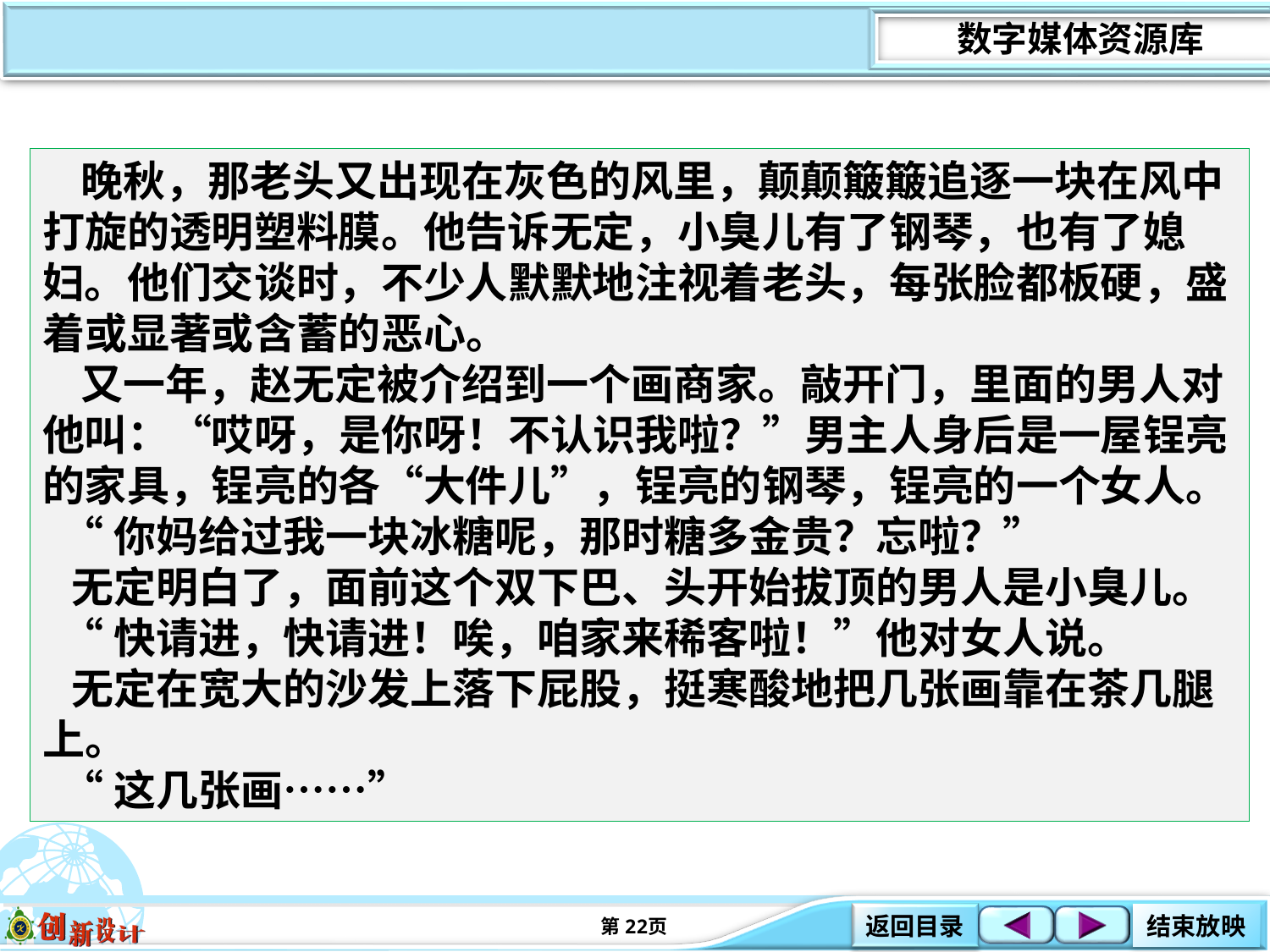

晚秋，那老头又出现在灰色的风里，颠颠簸簸追逐一块在风中打旋的透明塑料膜。他告诉无定，小臭儿有了钢琴，也有了媳妇。他们交谈时，不少人默默地注视着老头，每张脸都板硬，盛着或显著或含蓄的恶心。
   又一年，赵无定被介绍到一个画商家。敲开门，里面的男人对他叫：“哎呀，是你呀！不认识我啦？”男主人身后是一屋锃亮的家具，锃亮的各“大件儿”，锃亮的钢琴，锃亮的一个女人。
  “你妈给过我一块冰糖呢，那时糖多金贵？忘啦？”
  无定明白了，面前这个双下巴、头开始拔顶的男人是小臭儿。
  “快请进，快请进！唉，咱家来稀客啦！”他对女人说。
  无定在宽大的沙发上落下屁股，挺寒酸地把几张画靠在茶几腿上。
  “这几张画……”